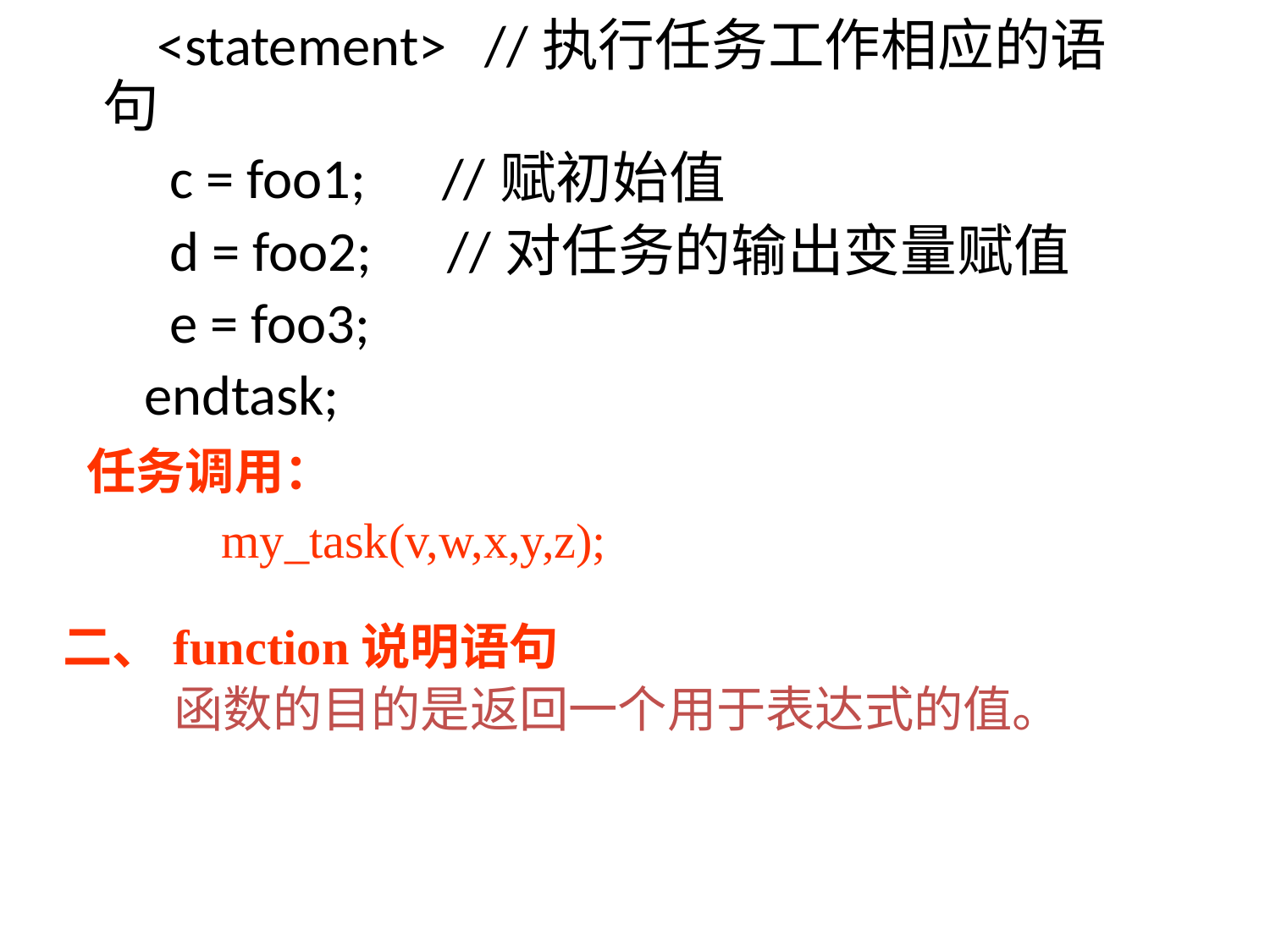

<statement>   //执行任务工作相应的语句
         c = foo1;      //赋初始值
         d = foo2;      //对任务的输出变量赋值
         e = foo3;
       endtask;
任务调用：
           my_task(v,w,x,y,z);
二、function说明语句
         函数的目的是返回一个用于表达式的值。